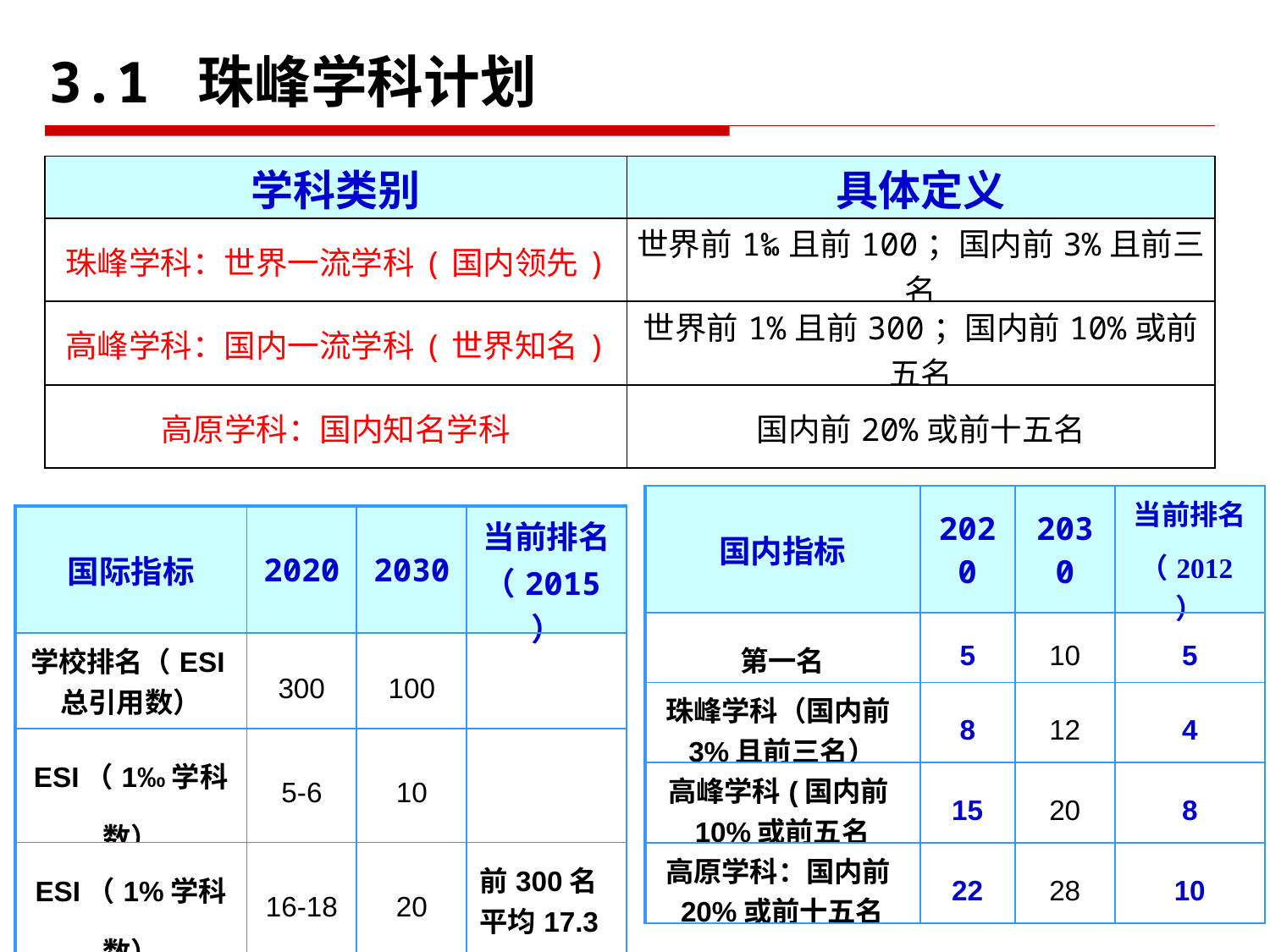

3.1 珠峰学科计划
| 学科类别 | 具体定义 |
| --- | --- |
| 珠峰学科：世界一流学科(国内领先) | 世界前1‰且前100；国内前3%且前三名 |
| 高峰学科：国内一流学科(世界知名) | 世界前1%且前300；国内前10%或前五名 |
| 高原学科：国内知名学科 | 国内前20%或前十五名 |
| 国内指标 | 2020 | 2030 | 当前排名 （2012） |
| --- | --- | --- | --- |
| 第一名 | 5 | 10 | 5 |
| 珠峰学科（国内前3%且前三名） | 8 | 12 | 4 |
| 高峰学科(国内前10%或前五名 | 15 | 20 | 8 |
| 高原学科：国内前20%或前十五名 | 22 | 28 | 10 |
| 国际指标 | 2020 | 2030 | 当前排名 （2015） |
| --- | --- | --- | --- |
| 学校排名（ESI总引用数） | 300 | 100 |  |
| ESI（1‰学科数） | 5-6 | 10 |  |
| ESI（1%学科数） | 16-18 | 20 | 前300名平均17.3 |